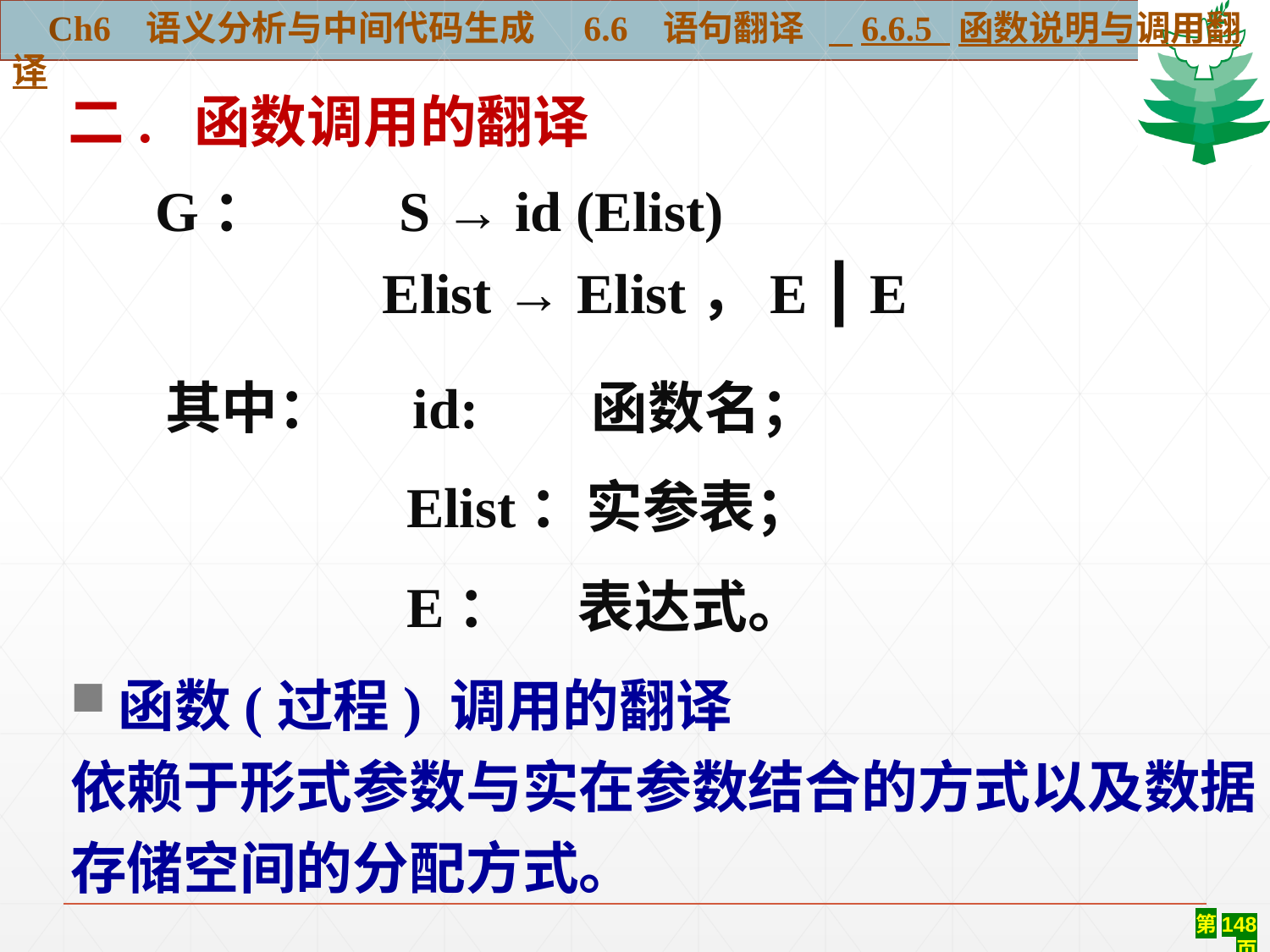

Ch6   语义分析与中间代码生成     6.6   语句翻译      6.6.5  函数说明与调用翻译
二.  函数调用的翻译
G：         S → id (Elist)
                Elist → Elist，E ┃ E
其中：     id:       函数名；
                 Elist：实参表；
                 E：     表达式。

函数(过程) 调用的翻译
依赖于形式参数与实在参数结合的方式以及数据存储空间的分配方式。